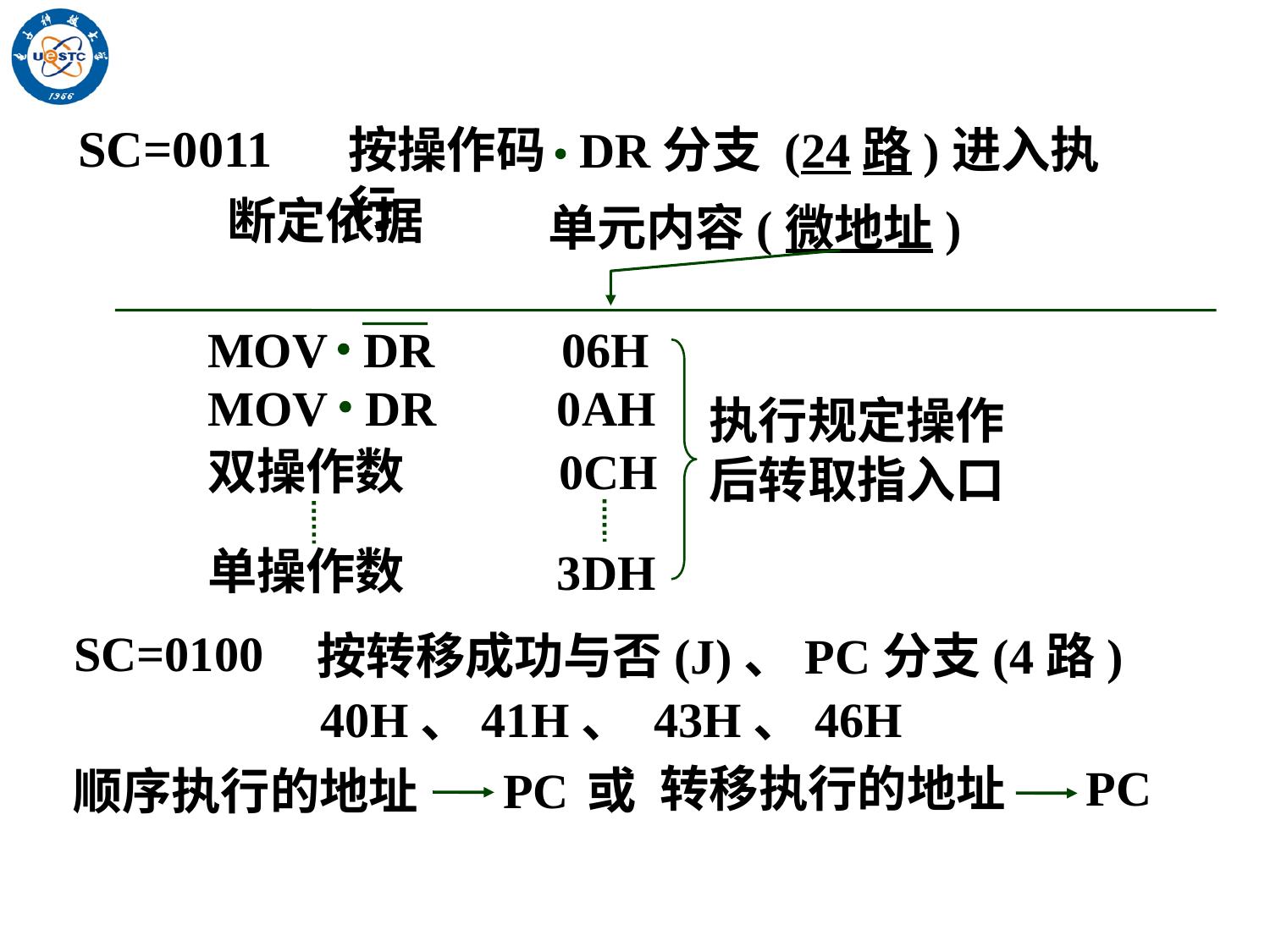

SC=0011
按操作码  DR分支 (24路)进入执行

断定依据
单元内容(微地址)

MOV
DR

06H

MOV
DR

0AH
执行规定操作
后转取指入口
双操作数
0CH

单操作数
3DH
SC=0100
按转移成功与否(J)、PC分支(4路)
40H、41H、 43H、46H
PC
转移执行的地址
PC
或
顺序执行的地址